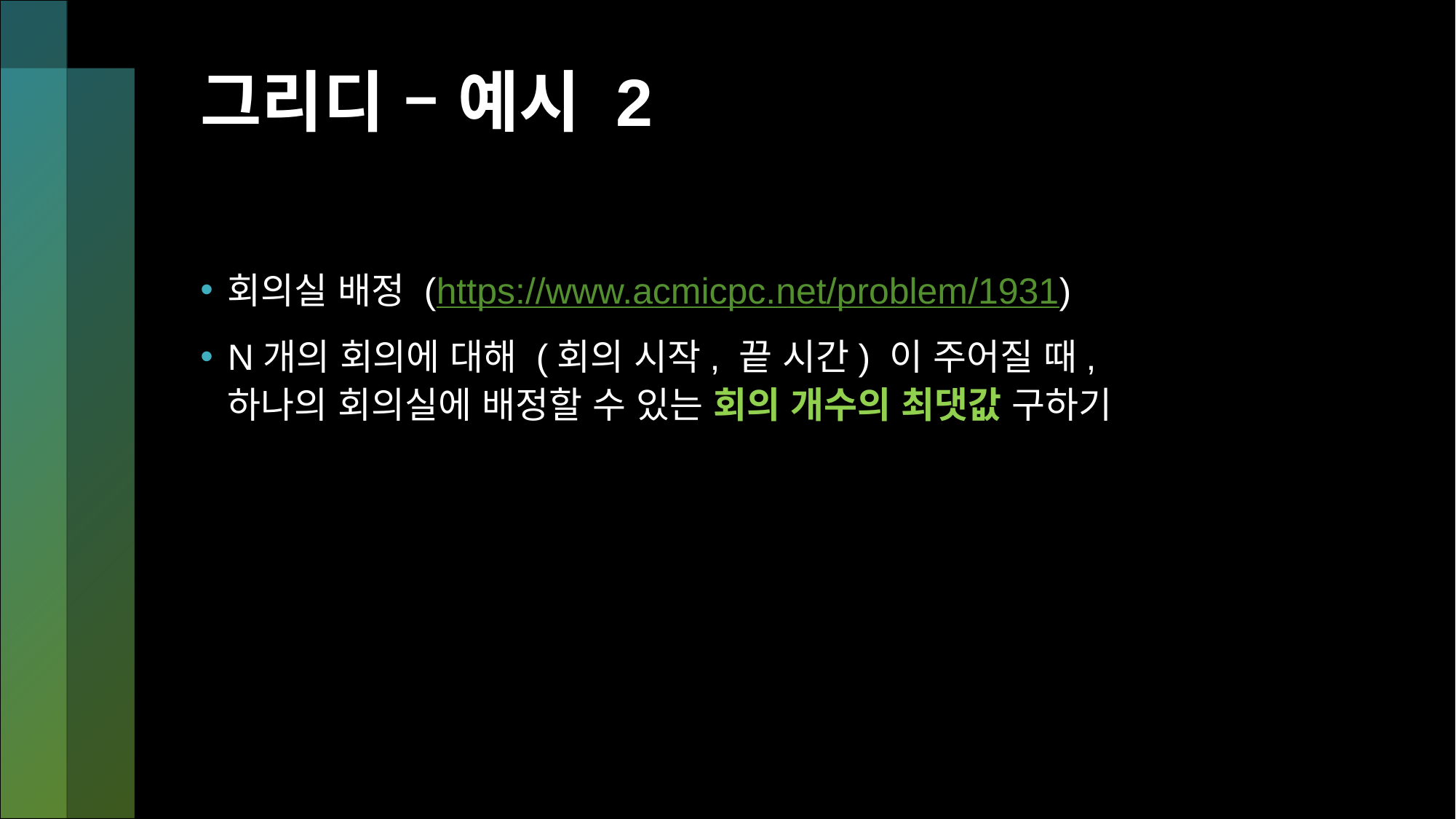

# 그리디 – 예시 2
회의실 배정 (https://www.acmicpc.net/problem/1931)
N개의 회의에 대해 (회의 시작, 끝 시간) 이 주어질 때,
하나의 회의실에 배정할 수 있는 회의 개수의 최댓값 구하기